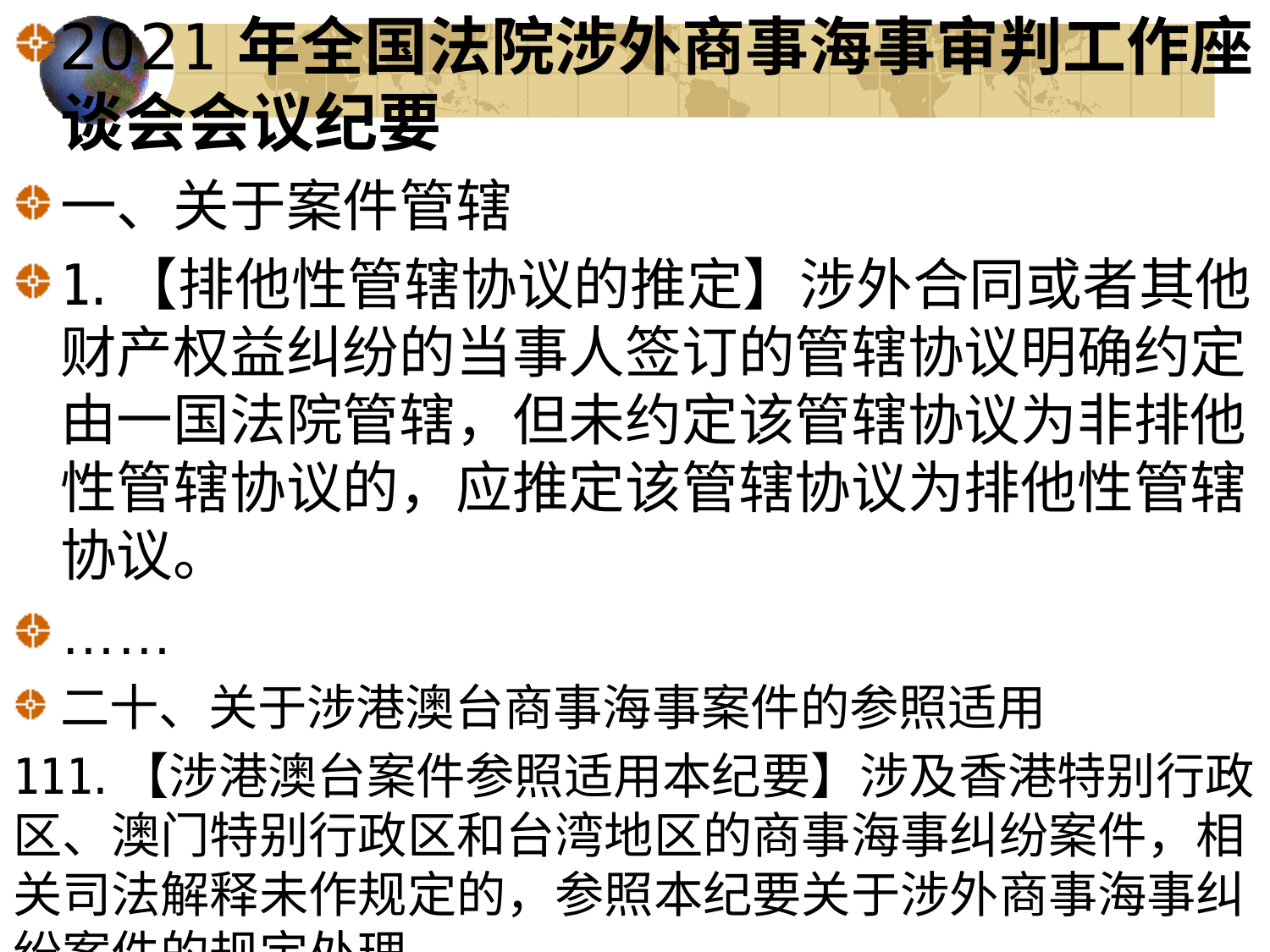

2021年全国法院涉外商事海事审判工作座谈会会议纪要
一、关于案件管辖
1.【排他性管辖协议的推定】涉外合同或者其他财产权益纠纷的当事人签订的管辖协议明确约定由一国法院管辖，但未约定该管辖协议为非排他性管辖协议的，应推定该管辖协议为排他性管辖协议。
……
二十、关于涉港澳台商事海事案件的参照适用
111.【涉港澳台案件参照适用本纪要】涉及香港特别行政区、澳门特别行政区和台湾地区的商事海事纠纷案件，相关司法解释未作规定的，参照本纪要关于涉外商事海事纠纷案件的规定处理。